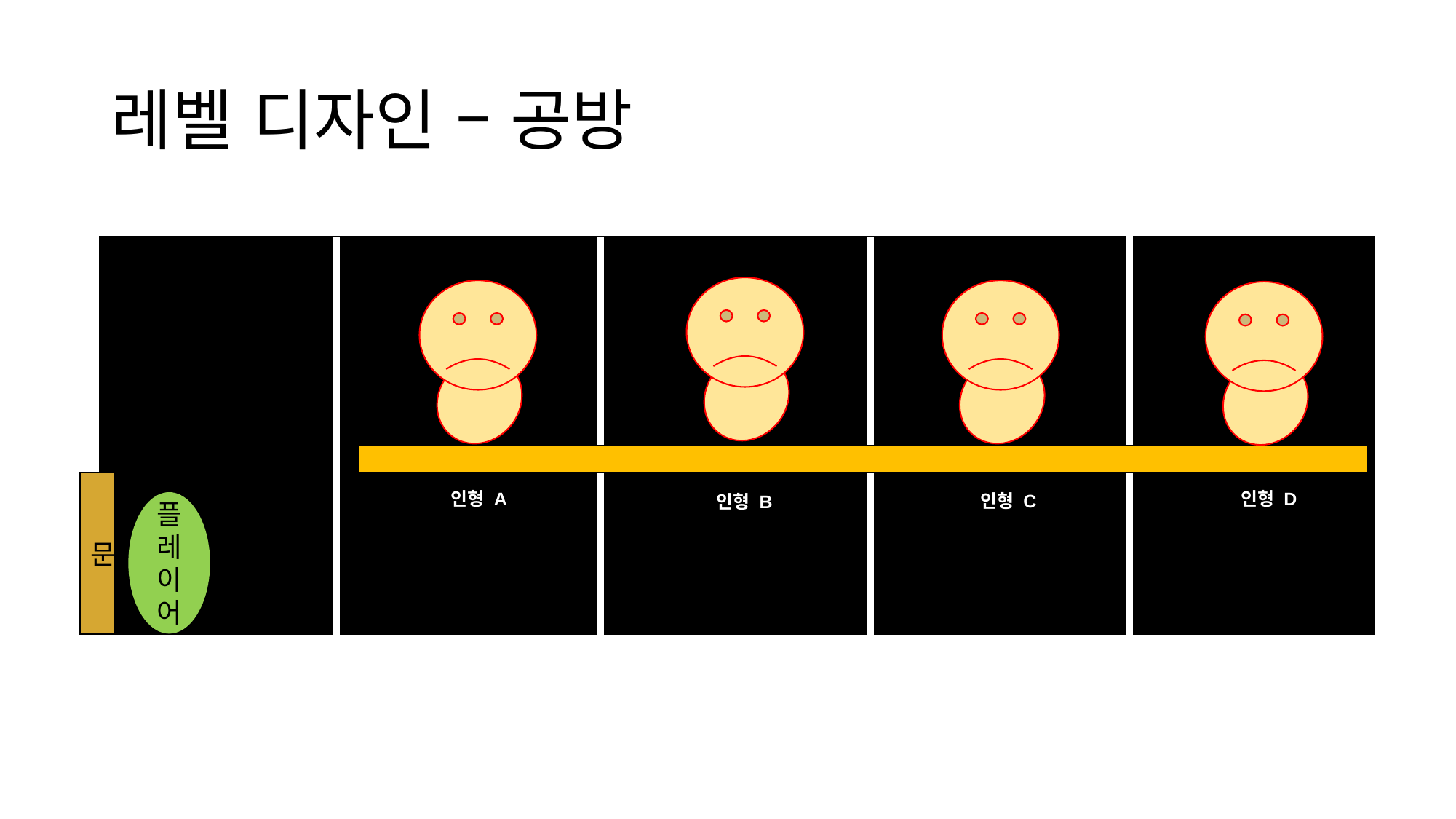

# 레벨 디자인 – 공방

문
1층 계단
인형 A
인형 D
인형 C
인형 B
플레이어
탈출구